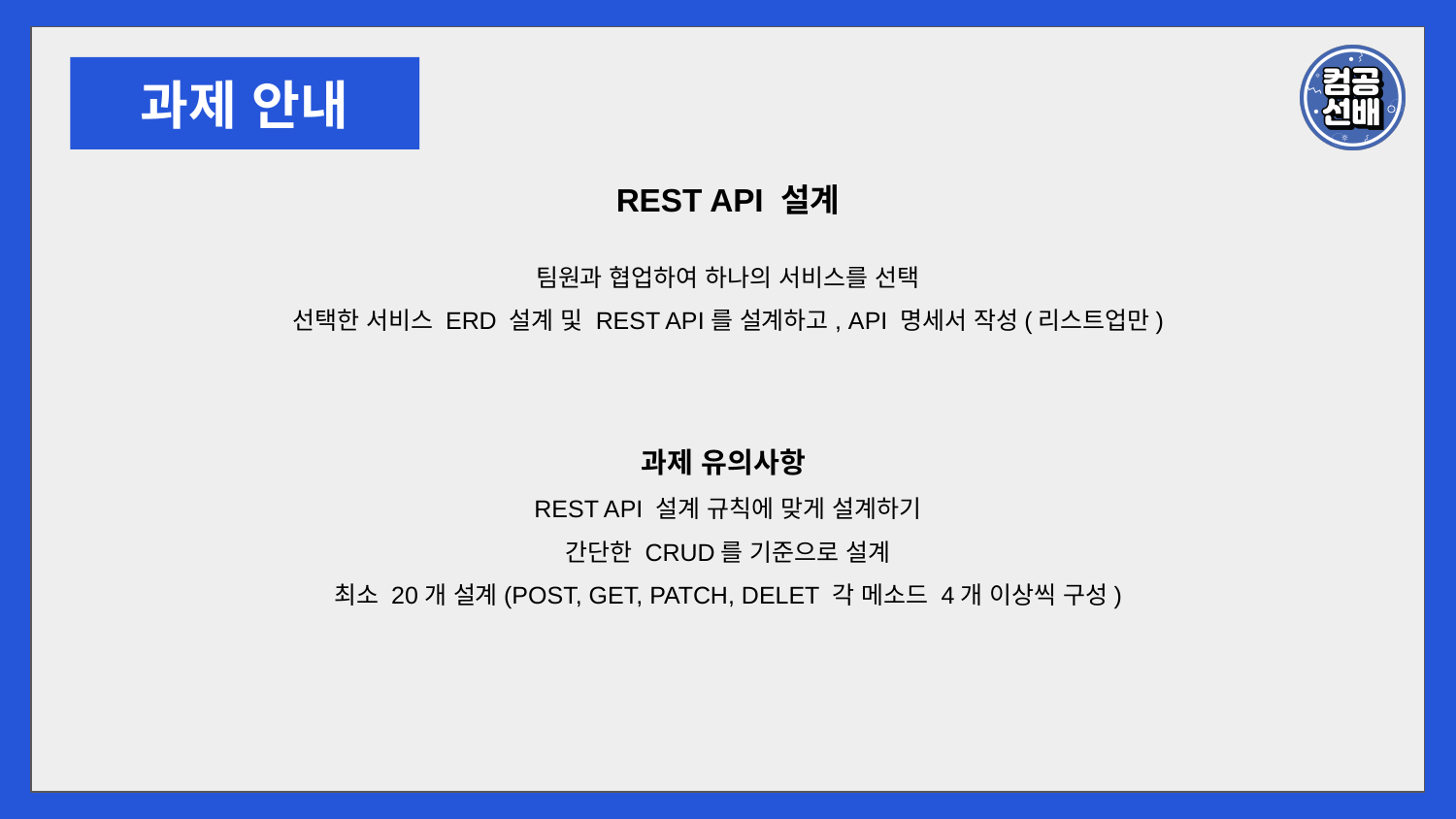

과제 안내
REST API 설계
팀원과 협업하여 하나의 서비스를 선택
선택한 서비스 ERD 설계 및 REST API를 설계하고, API 명세서 작성(리스트업만)

과제 유의사항
REST API 설계 규칙에 맞게 설계하기
간단한 CRUD를 기준으로 설계
최소 20개 설계(POST, GET, PATCH, DELET 각 메소드 4개 이상씩 구성)